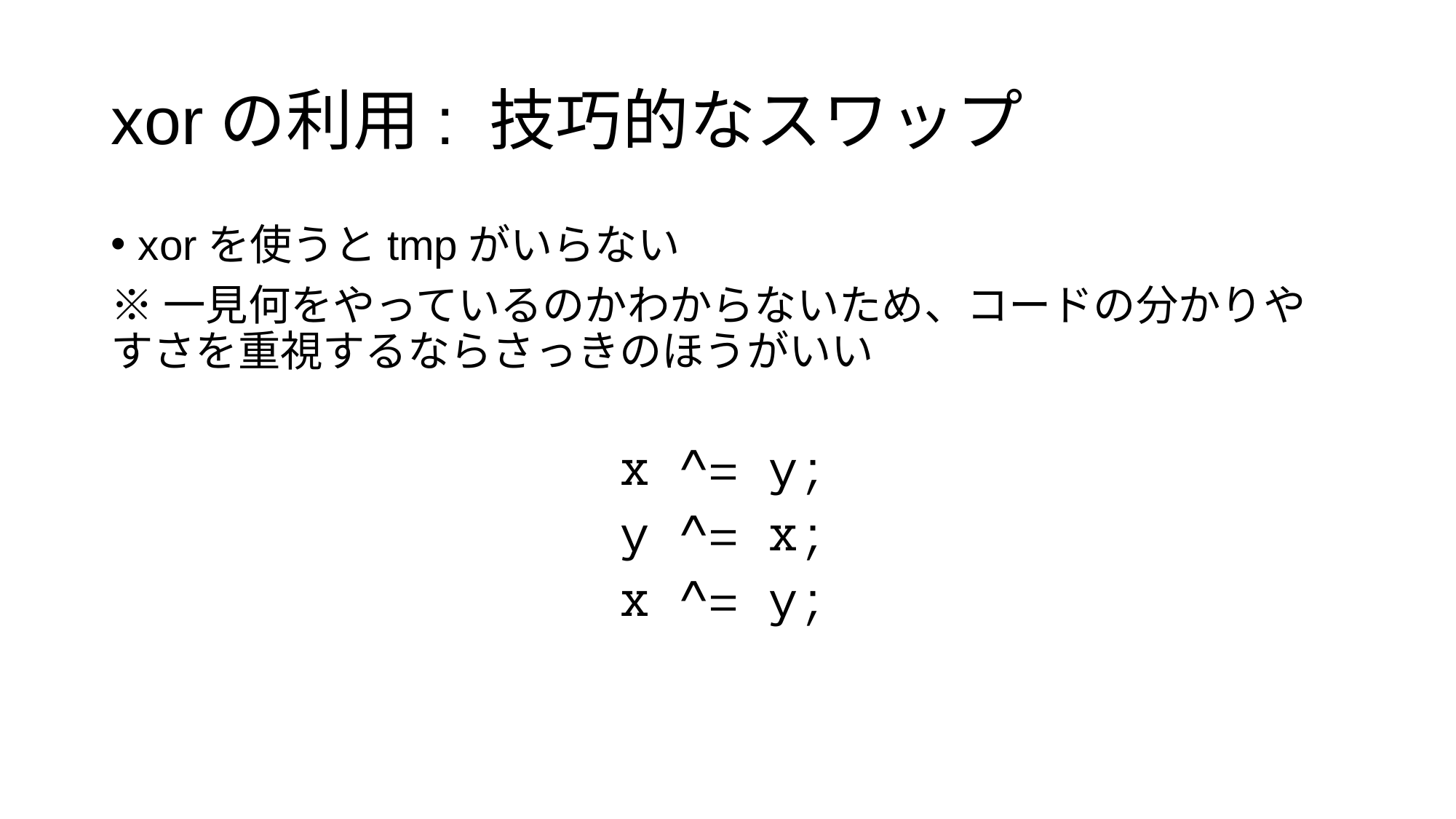

# xorの利用: 技巧的なスワップ
xorを使うとtmpがいらない
※一見何をやっているのかわからないため、コードの分かりやすさを重視するならさっきのほうがいい
x ^= y;
y ^= x;
x ^= y;